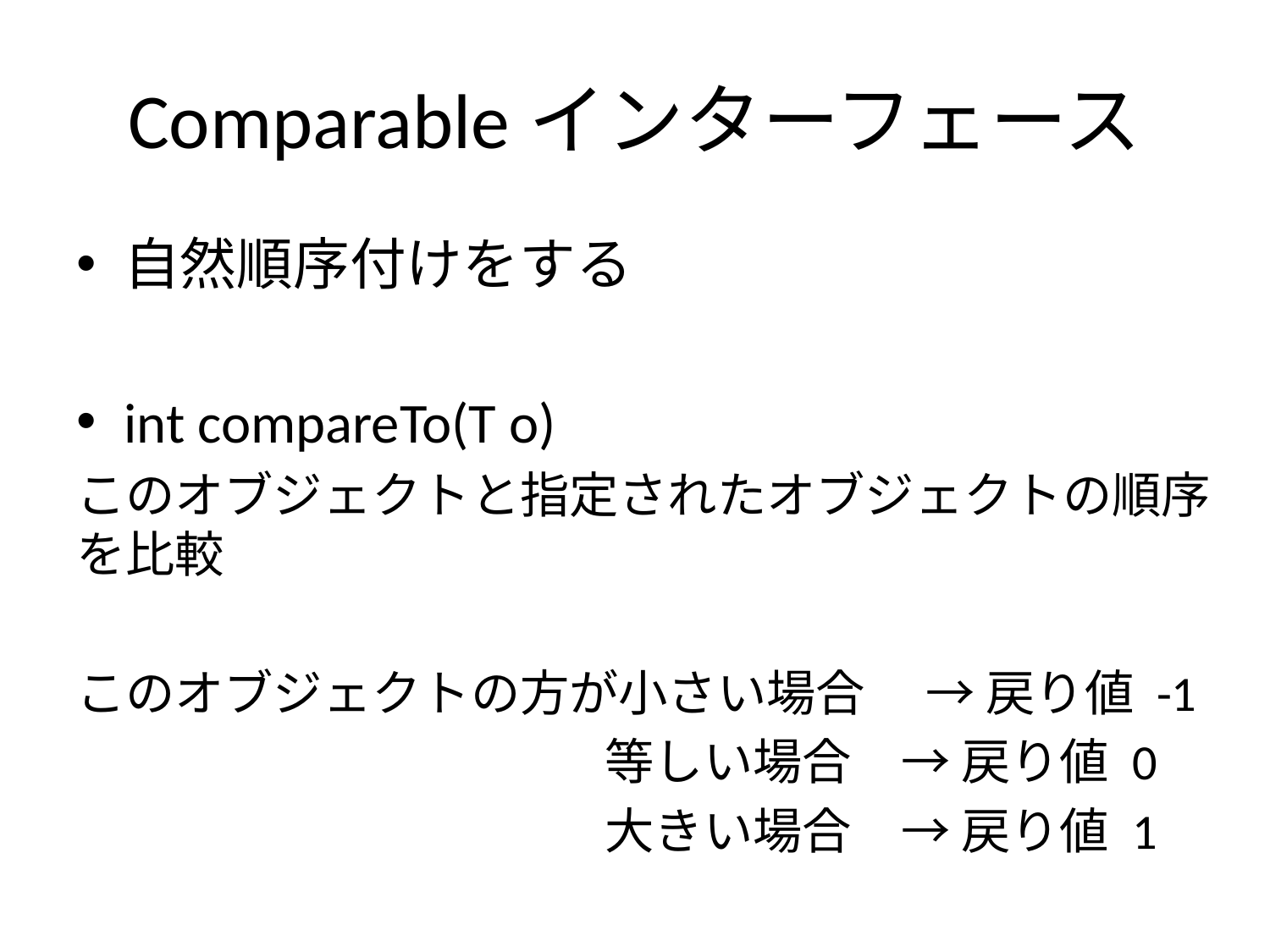

# Comparableインターフェース
自然順序付けをする

int compareTo(T o)
このオブジェクトと指定されたオブジェクトの順序を比較

このオブジェクトの方が小さい場合 　→ 戻り値 -1
			　　　等しい場合　→ 戻り値 0
	　		　　　大きい場合　→ 戻り値 1